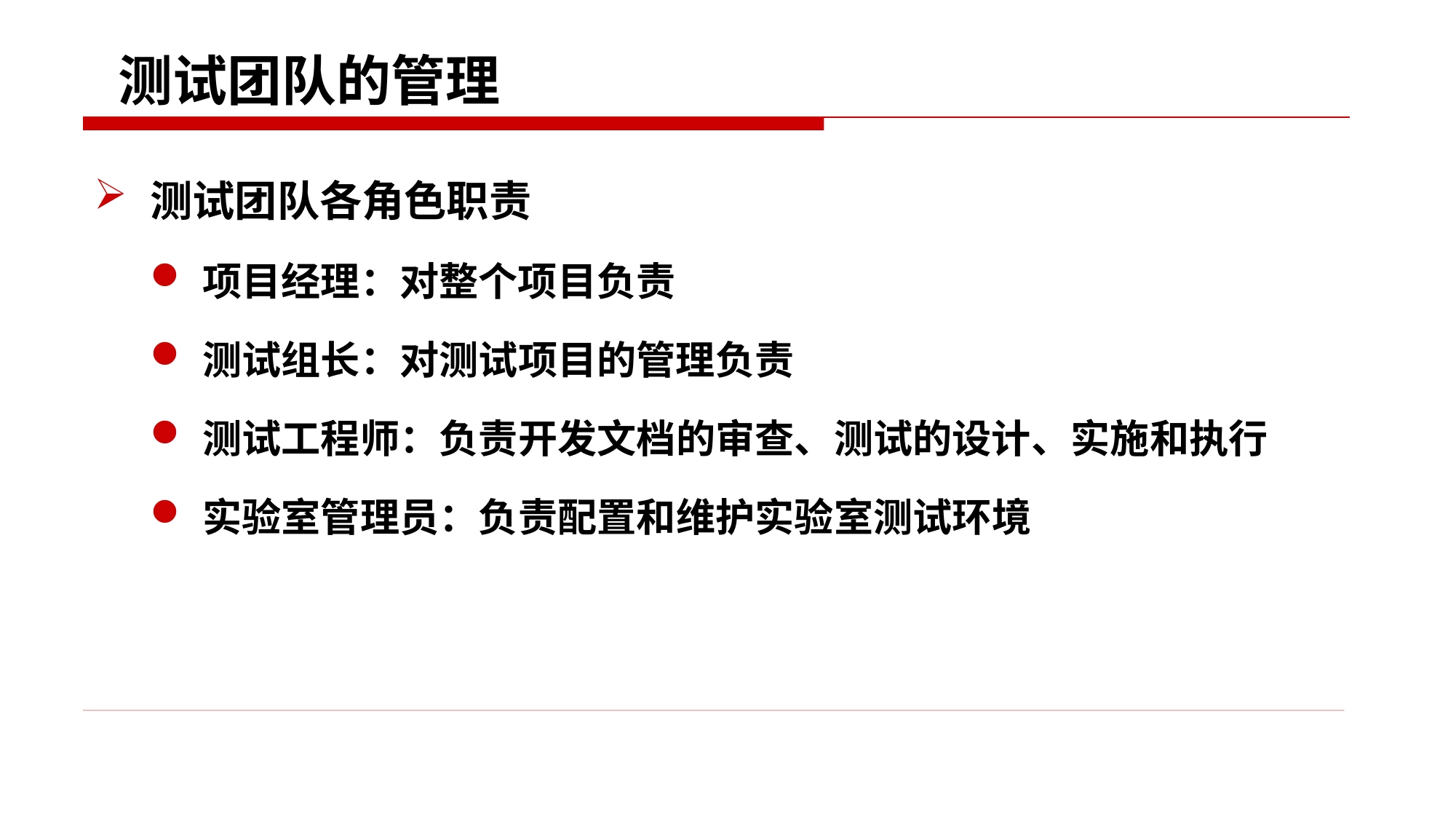

# 测试团队的管理
测试团队各角色职责
项目经理：对整个项目负责
测试组长：对测试项目的管理负责
测试工程师：负责开发文档的审查、测试的设计、实施和执行
实验室管理员：负责配置和维护实验室测试环境